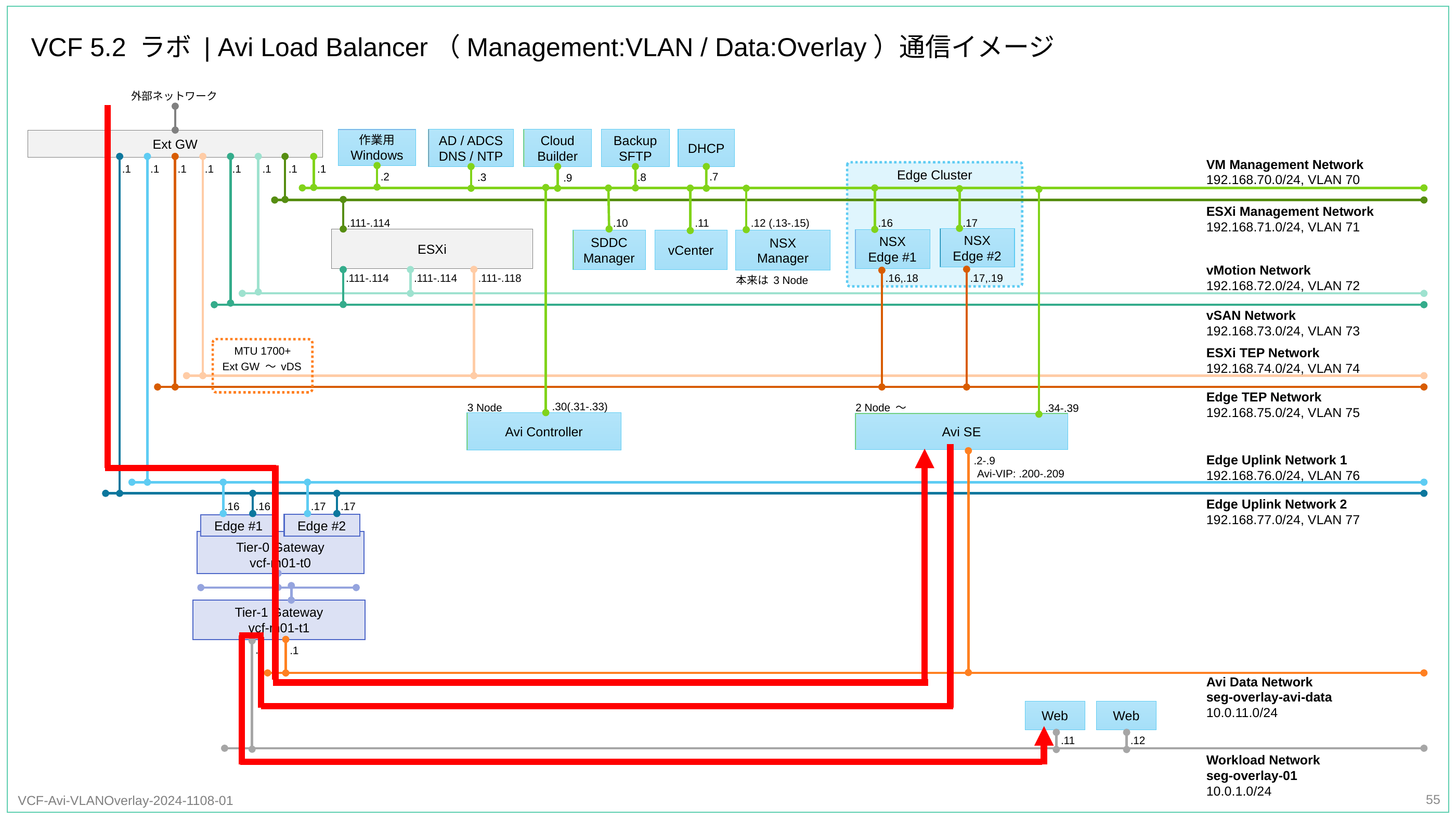

# VCF 5.2 ラボ | Avi Load Balancer（Management:VLAN / Data:Overlay）通信イメージ
55